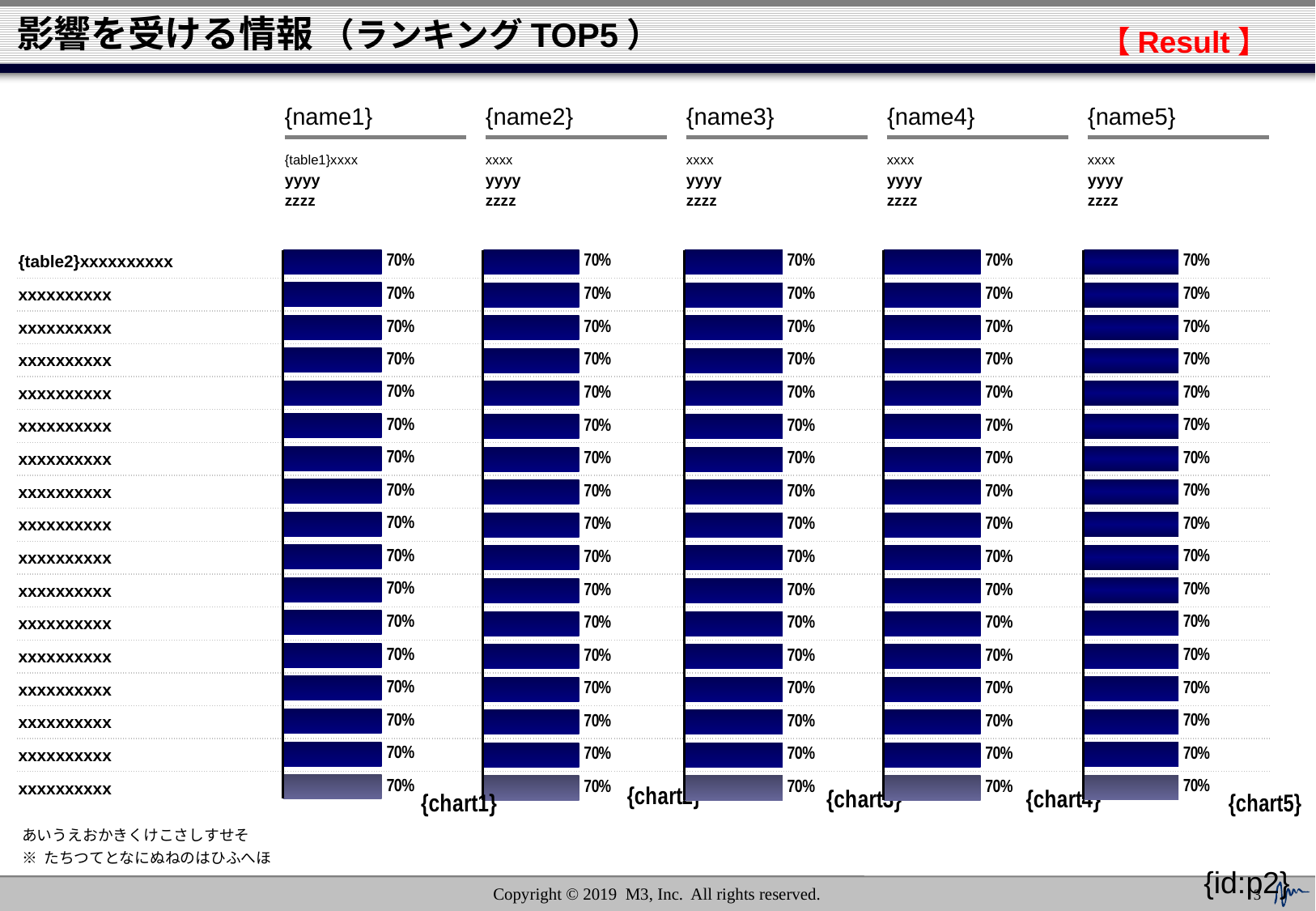

# 影響を受ける情報 （ランキングTOP5）
【Result】

{name1}
{name2}
{name3}
{name4}
{name5}
| {table1}xxxx | xxxx | xxxx | xxxx | xxxx |
| --- | --- | --- | --- | --- |
| yyyy | yyyy | yyyy | yyyy | yyyy |
| zzzz | zzzz | zzzz | zzzz | zzzz |

### Chart: {chart1}

| Category | 系列 1 |
|---|---|
| 分類 1 | 0.7 |
| 分類 2 | 0.7 |
| 分類 3 | 0.7 |
| 分類 4 | 0.7 |
| 分類 5 | 0.7 |
| 分類 6 | 0.7 |
| 分類 7 | 0.7 |
| 分類 8 | 0.7 |
| 分類 9 | 0.7 |
| 分類 10 | 0.7 |
| 分類 11 | 0.7 |
| 分類 12 | 0.7 |
| 分類 13 | 0.7 |
| 分類 14 | 0.7 |
| 分類 15 | 0.7 |
| 分類 16 | 0.7 |
| 分類 17 | 0.7 |

### Chart: {chart2}

| Category | 系列 1 |
|---|---|
| 分類 1 | 0.7 |
| 分類 2 | 0.7 |
| 分類 3 | 0.7 |
| 分類 4 | 0.7 |
| 分類 5 | 0.7 |
| 分類 6 | 0.7 |
| 分類 7 | 0.7 |
| 分類 8 | 0.7 |
| 分類 9 | 0.7 |
| 分類 10 | 0.7 |
| 分類 11 | 0.7 |
| 分類 12 | 0.7 |
| 分類 13 | 0.7 |
| 分類 14 | 0.7 |
| 分類 15 | 0.7 |
| 分類 16 | 0.7 |
| 分類 17 | 0.7 |

### Chart: {chart3}

| Category | 系列 1 |
|---|---|
| 分類 1 | 0.7 |
| 分類 2 | 0.7 |
| 分類 3 | 0.7 |
| 分類 4 | 0.7 |
| 分類 5 | 0.7 |
| 分類 6 | 0.7 |
| 分類 7 | 0.7 |
| 分類 8 | 0.7 |
| 分類 9 | 0.7 |
| 分類 10 | 0.7 |
| 分類 11 | 0.7 |
| 分類 12 | 0.7 |
| 分類 13 | 0.7 |
| 分類 14 | 0.7 |
| 分類 15 | 0.7 |
| 分類 16 | 0.7 |
| 分類 17 | 0.7 |

### Chart: {chart4}

| Category | 系列 1 |
|---|---|
| 分類 1 | 0.7 |
| 分類 2 | 0.7 |
| 分類 3 | 0.7 |
| 分類 4 | 0.7 |
| 分類 5 | 0.7 |
| 分類 6 | 0.7 |
| 分類 7 | 0.7 |
| 分類 8 | 0.7 |
| 分類 9 | 0.7 |
| 分類 10 | 0.7 |
| 分類 11 | 0.7 |
| 分類 12 | 0.7 |
| 分類 13 | 0.7 |
| 分類 14 | 0.7 |
| 分類 15 | 0.7 |
| 分類 16 | 0.7 |
| 分類 17 | 0.7 |

### Chart: {chart5}

| Category | 系列 1 |
|---|---|
| 分類 1 | 0.7 |
| 分類 2 | 0.7 |
| 分類 3 | 0.7 |
| 分類 4 | 0.7 |
| 分類 5 | 0.7 |
| 分類 6 | 0.7 |
| 分類 7 | 0.7 |
| 分類 8 | 0.7 |
| 分類 9 | 0.7 |
| 分類 10 | 0.7 |
| 分類 11 | 0.7 |
| 分類 12 | 0.7 |
| 分類 13 | 0.7 |
| 分類 14 | 0.7 |
| 分類 15 | 0.7 |
| 分類 16 | 0.7 |
| 分類 17 | 0.7 |
| {table2}xxxxxxxxxx |  |
| --- | --- |
| xxxxxxxxxx |  |
| xxxxxxxxxx |  |
| xxxxxxxxxx |  |
| xxxxxxxxxx |  |
| xxxxxxxxxx |  |
| xxxxxxxxxx |  |
| xxxxxxxxxx |  |
| xxxxxxxxxx |  |
| xxxxxxxxxx |  |
| xxxxxxxxxx |  |
| xxxxxxxxxx |  |
| xxxxxxxxxx |  |
| xxxxxxxxxx |  |
| xxxxxxxxxx |  |
| xxxxxxxxxx |  |
| xxxxxxxxxx |  |
あいうえおかきくけこさしすせそ
※ たちつてとなにぬねのはひふへほ
{id:p2}